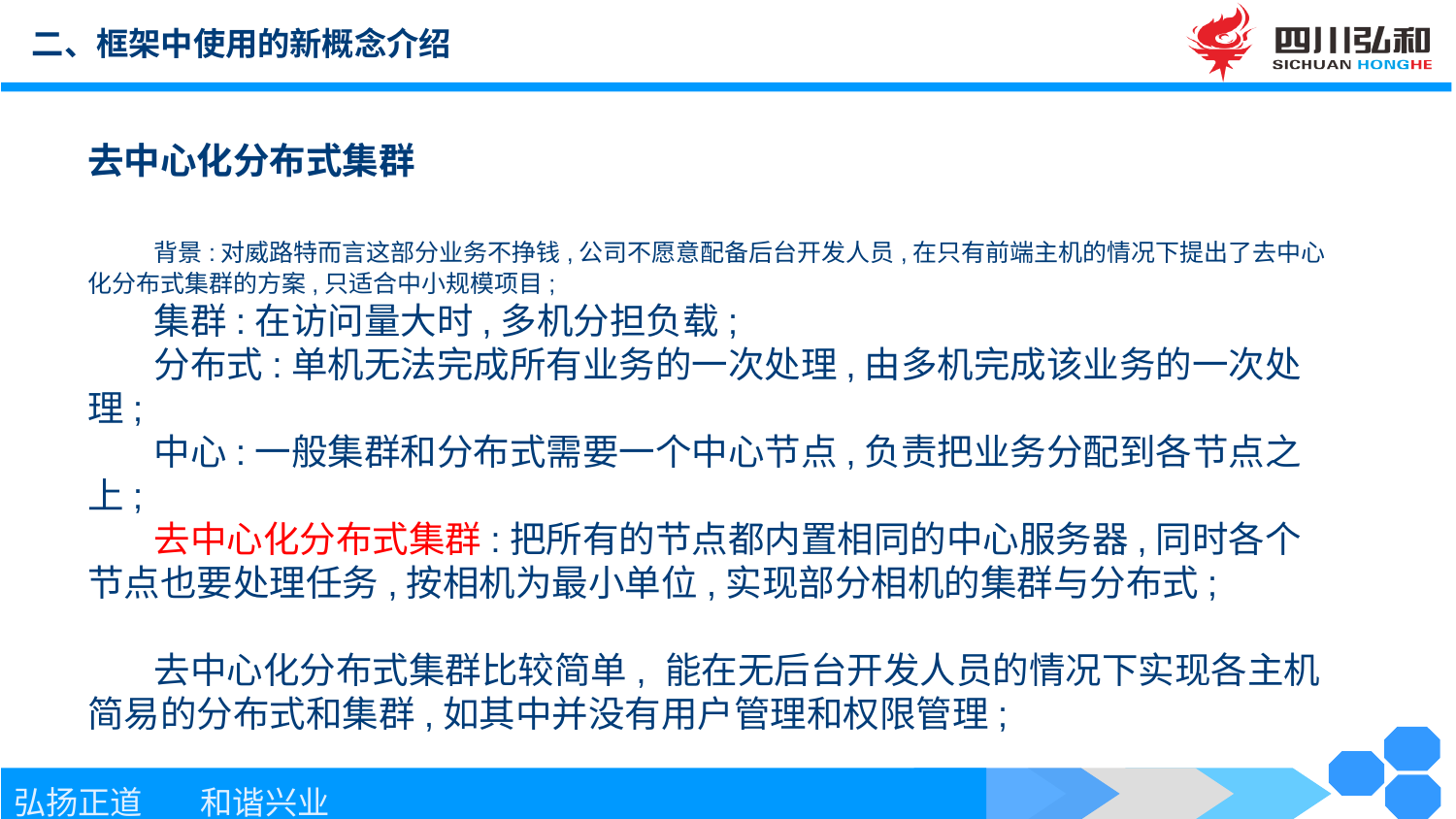

二、框架中使用的新概念介绍

去中心化分布式集群

       背景:对威路特而言这部分业务不挣钱,公司不愿意配备后台开发人员,在只有前端主机的情况下提出了去中心化分布式集群的方案,只适合中小规模项目;
       集群:在访问量大时,多机分担负载;
       分布式:单机无法完成所有业务的一次处理,由多机完成该业务的一次处理;
       中心:一般集群和分布式需要一个中心节点,负责把业务分配到各节点之上;
       去中心化分布式集群:把所有的节点都内置相同的中心服务器,同时各个节点也要处理任务,按相机为最小单位,实现部分相机的集群与分布式;

       去中心化分布式集群比较简单, 能在无后台开发人员的情况下实现各主机简易的分布式和集群,如其中并没有用户管理和权限管理;

Suitable for all category, Lorem Ipsum is not simply random text.